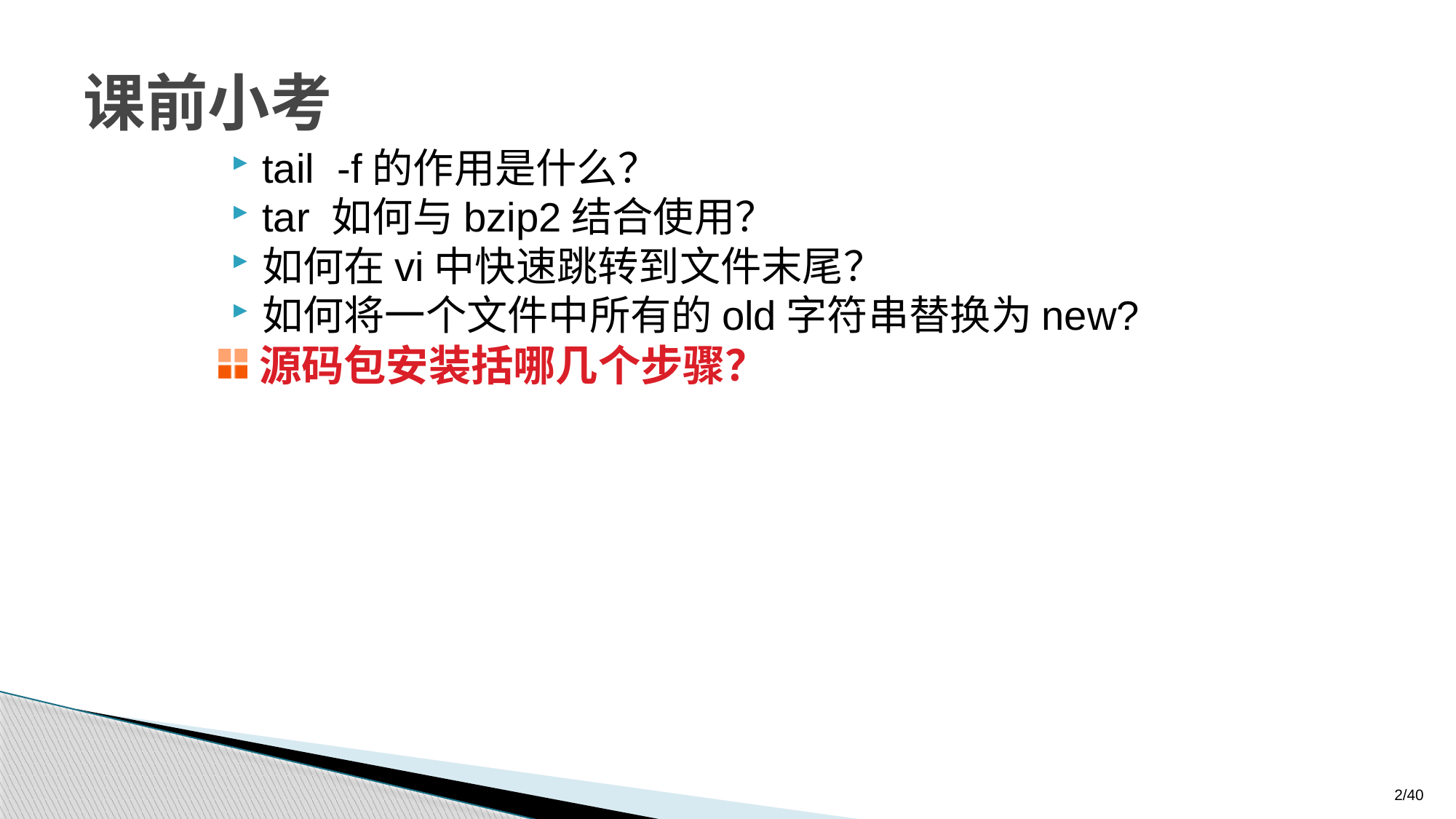

# 课前小考
tail  -f的作用是什么？
tar 如何与bzip2结合使用？
如何在vi中快速跳转到文件末尾？
如何将一个文件中所有的old字符串替换为new?
源码包安装括哪几个步骤？

2/40